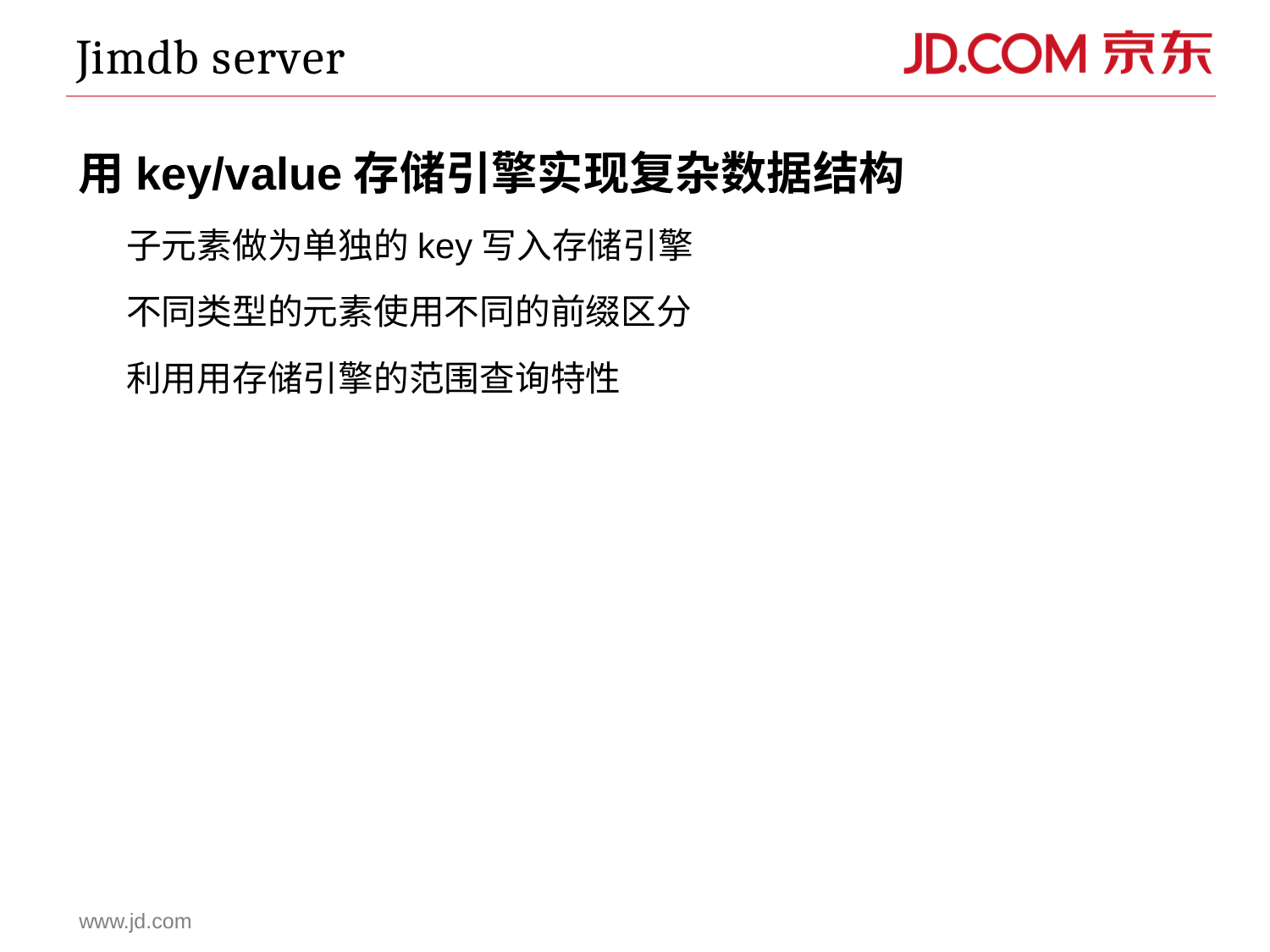

Jimdb server
用key/value存储引擎实现复杂数据结构
	子元素做为单独的key写入存储引擎
	不同类型的元素使用不同的前缀区分
	利用用存储引擎的范围查询特性